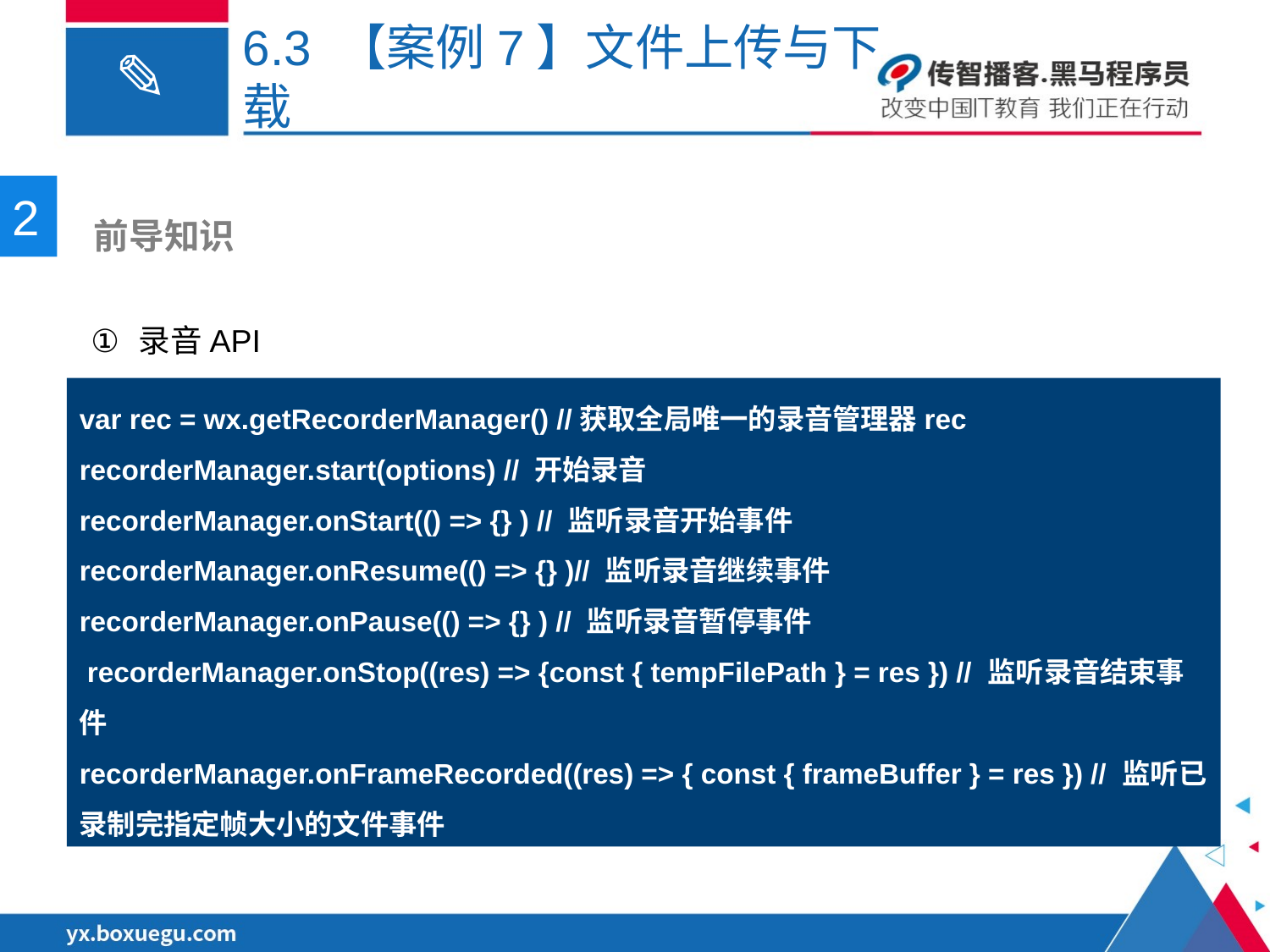

# 6.3 【案例7】文件上传与下载

2
  前导知识
录音API
var rec = wx.getRecorderManager() //获取全局唯一的录音管理器rec
recorderManager.start(options) // 开始录音
recorderManager.onStart(() => {} ) // 监听录音开始事件
recorderManager.onResume(() => {} )// 监听录音继续事件
recorderManager.onPause(() => {} ) // 监听录音暂停事件
 recorderManager.onStop((res) => {const { tempFilePath } = res }) // 监听录音结束事件
recorderManager.onFrameRecorded((res) => { const { frameBuffer } = res }) // 监听已录制完指定帧大小的文件事件